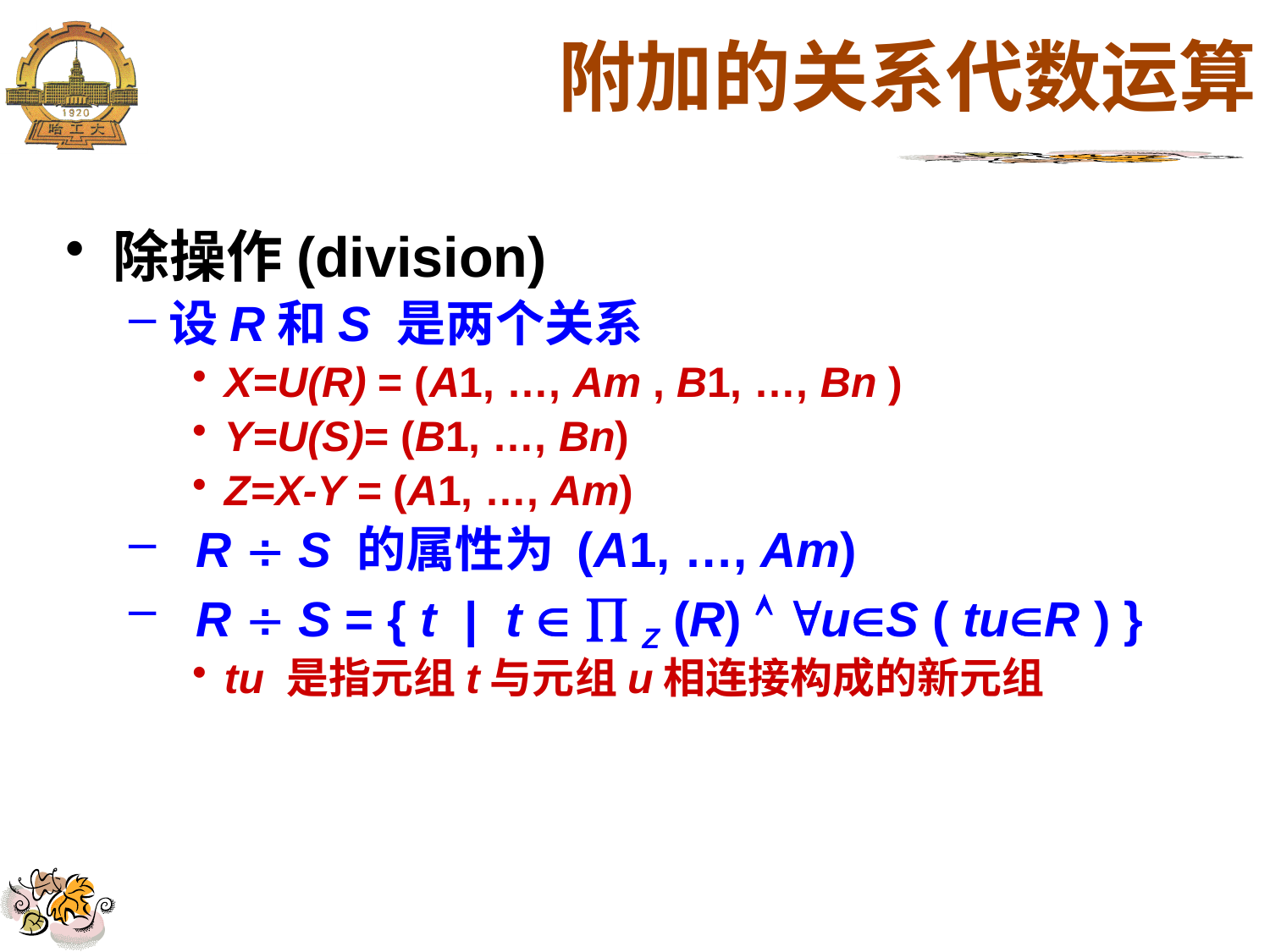

# 附加的关系代数运算
除操作(division)
设R和S 是两个关系
X=U(R) = (A1, …, Am , B1, …, Bn )
Y=U(S)= (B1, …, Bn)
Z=X-Y = (A1, …, Am)
  R ÷ S 的属性为 (A1, …, Am)
  R ÷ S = { t  |  t ∈ ∏ Z (R) ∧ ∀u∈S ( tu∈R ) }
tu 是指元组t与元组u相连接构成的新元组